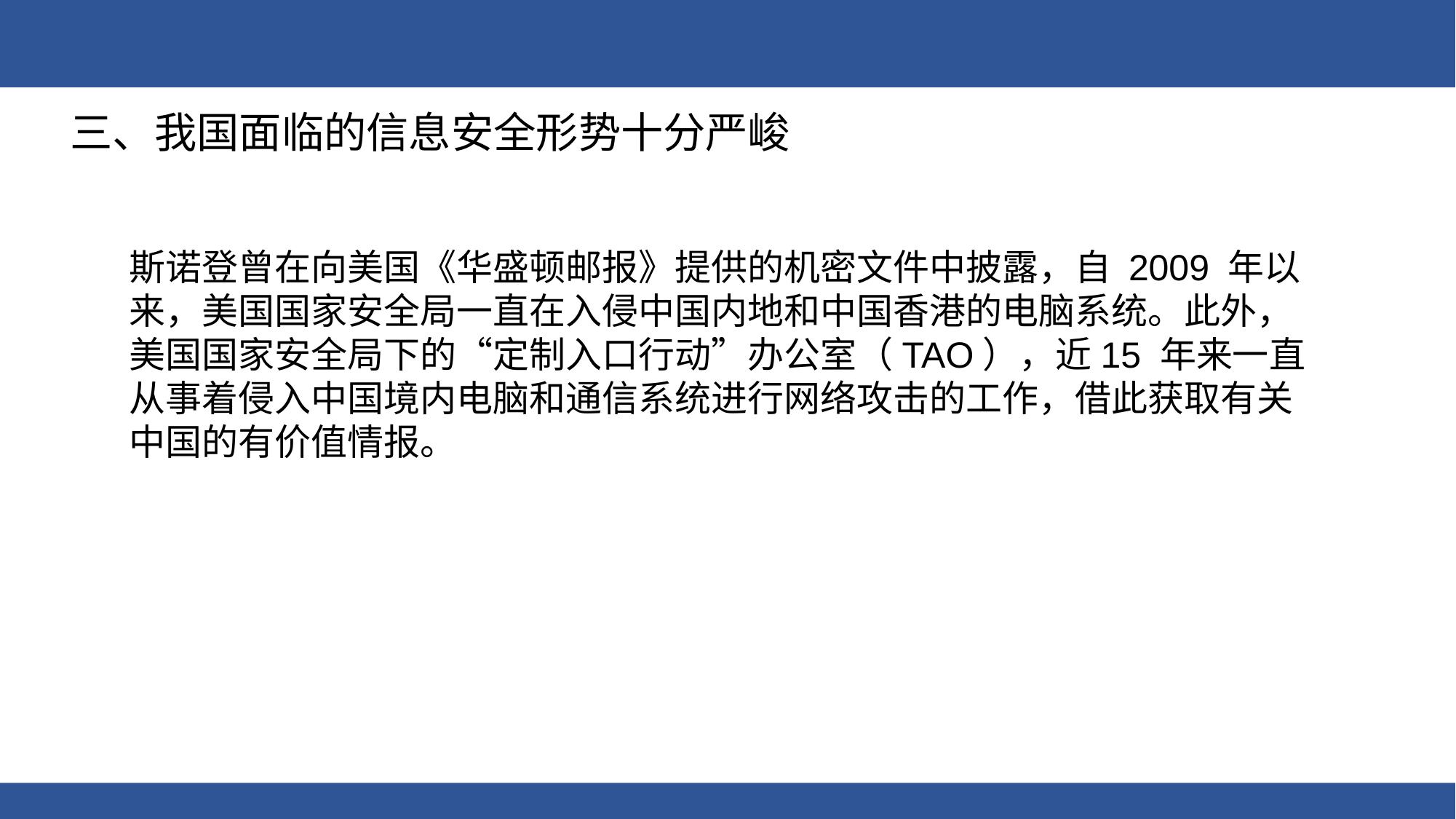

三、我国面临的信息安全形势十分严峻
斯诺登曾在向美国《华盛顿邮报》提供的机密文件中披露，自 2009 年以来，美国国家安全局一直在入侵中国内地和中国香港的电脑系统。此外，美国国家安全局下的“定制入口行动”办公室（TAO），近15 年来一直从事着侵入中国境内电脑和通信系统进行网络攻击的工作，借此获取有关中国的有价值情报。